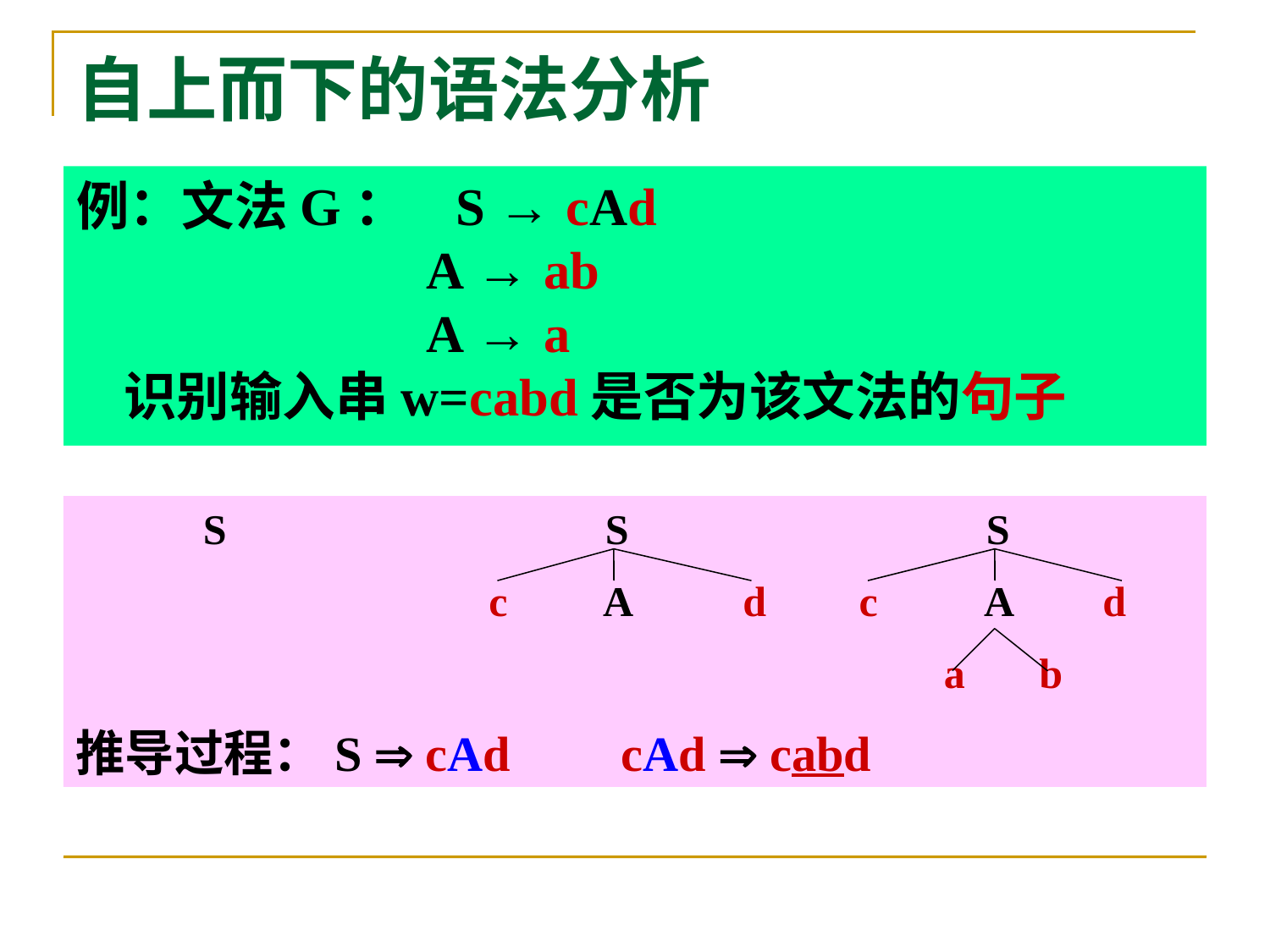

# 自上而下的语法分析
例：文法G：   S → cAd
                       A → ab
                       A → a
识别输入串w=cabd是否为该文法的句子
	S			  S			  S
			   c	  A	   d	  c	  A	 d
						          a       b
推导过程：S ⇒ cAd         cAd ⇒ cabd

99